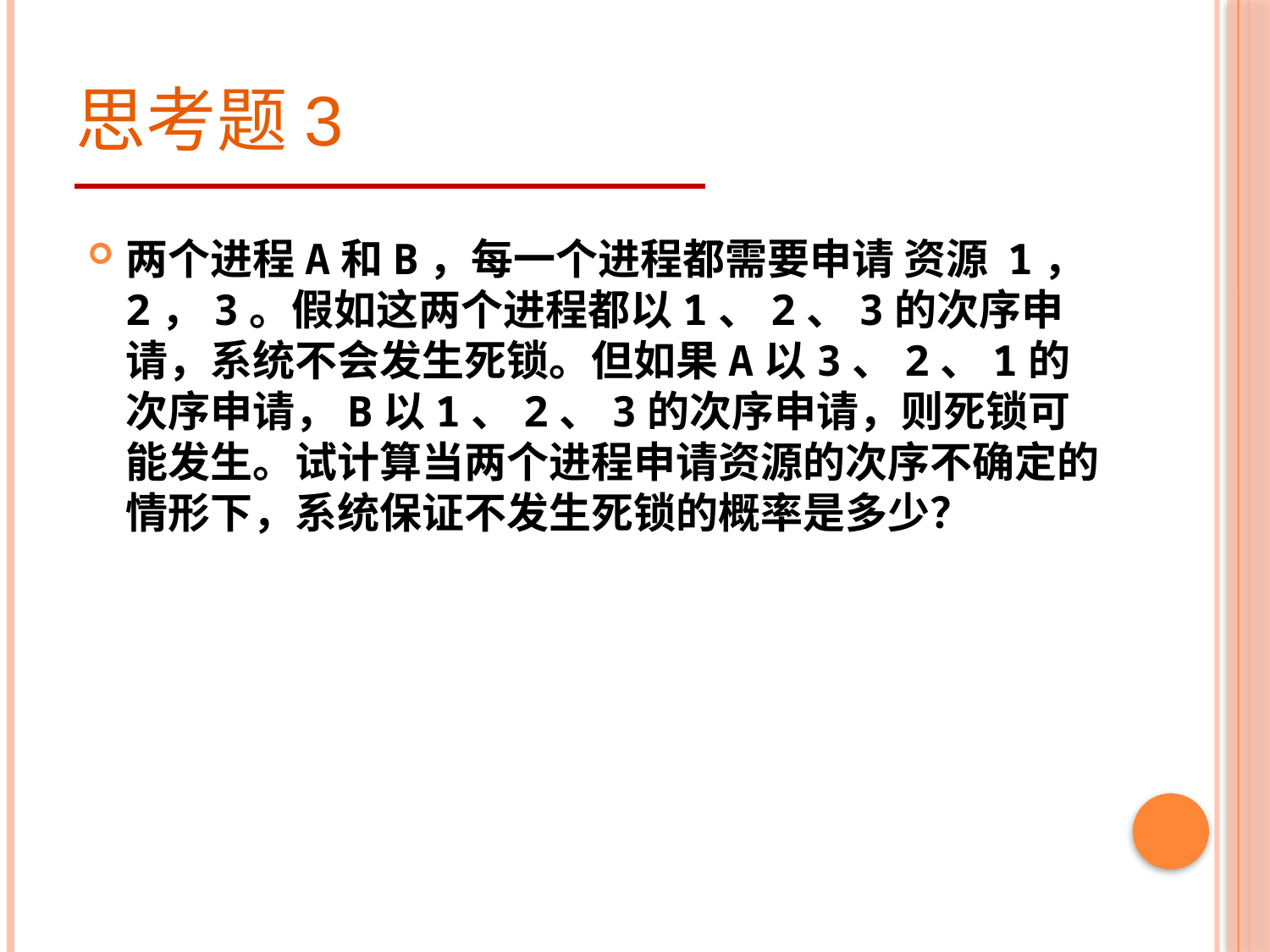

# 思考题3
两个进程A和B，每一个进程都需要申请 资源 1，2，3。假如这两个进程都以1、2、3的次序申请，系统不会发生死锁。但如果A以3、2、1的次序申请，B以1、2、3的次序申请，则死锁可能发生。试计算当两个进程申请资源的次序不确定的情形下，系统保证不发生死锁的概率是多少？